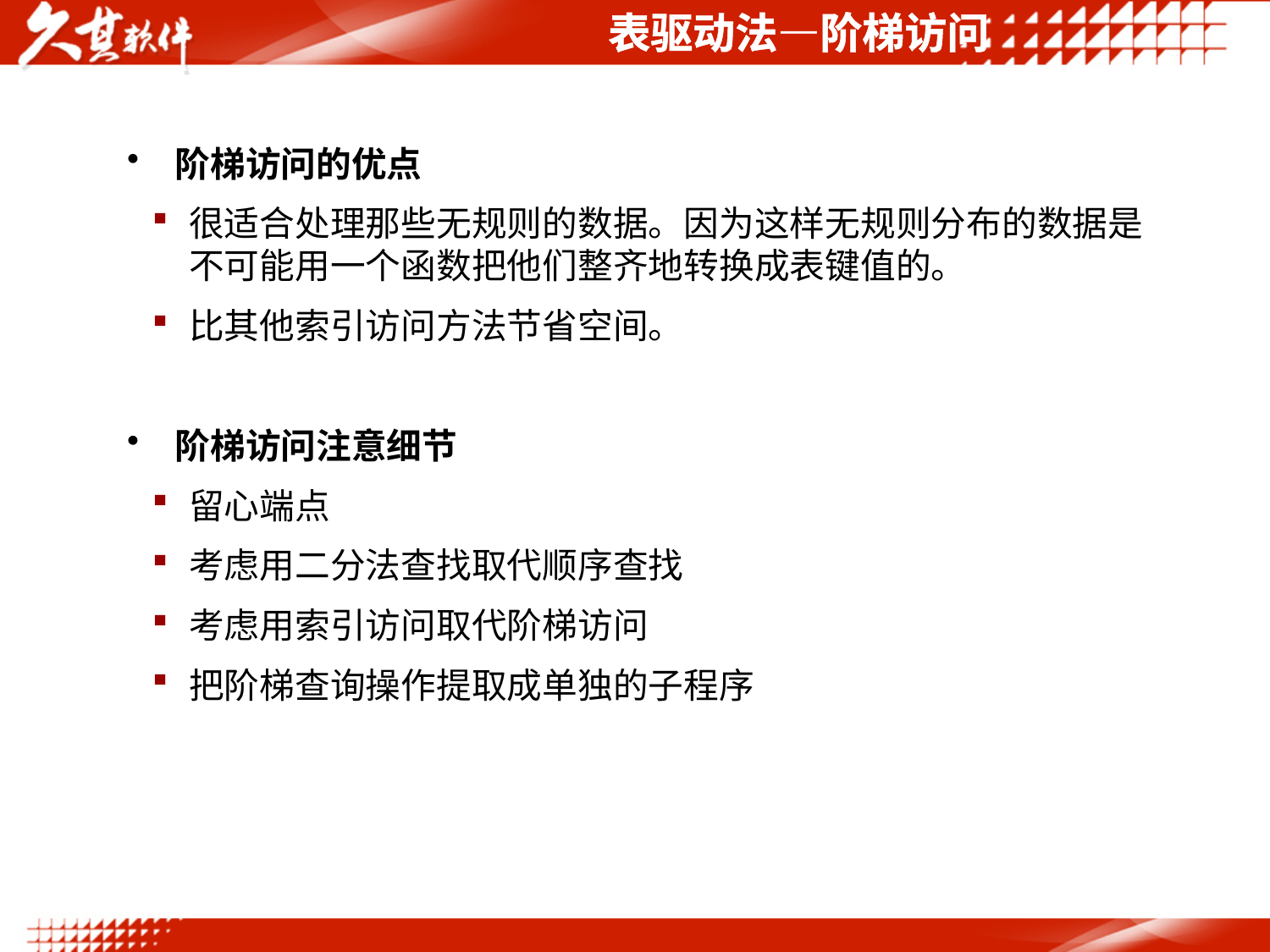

表驱动法—阶梯访问
阶梯访问的优点
很适合处理那些无规则的数据。因为这样无规则分布的数据是不可能用一个函数把他们整齐地转换成表键值的。
比其他索引访问方法节省空间。

阶梯访问注意细节
留心端点
考虑用二分法查找取代顺序查找
考虑用索引访问取代阶梯访问
把阶梯查询操作提取成单独的子程序